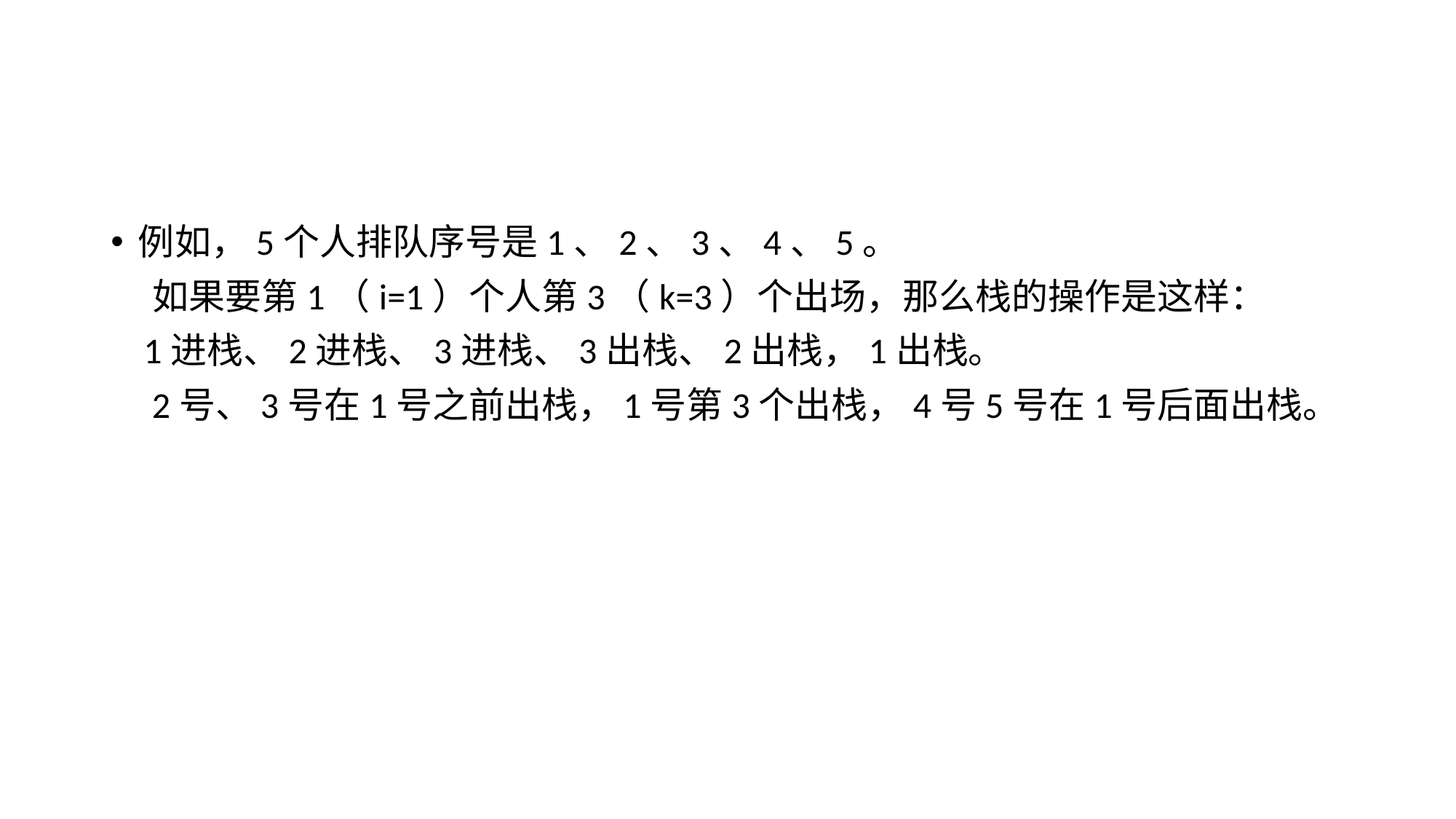

例如，5个人排队序号是1、2、3、4、5。
    如果要第1（i=1）个人第3（k=3）个出场，那么栈的操作是这样：
    1进栈、2进栈、3进栈、3出栈、2出栈，1出栈。
     2号、3号在1号之前出栈，1号第3个出栈，4号5号在1号后面出栈。